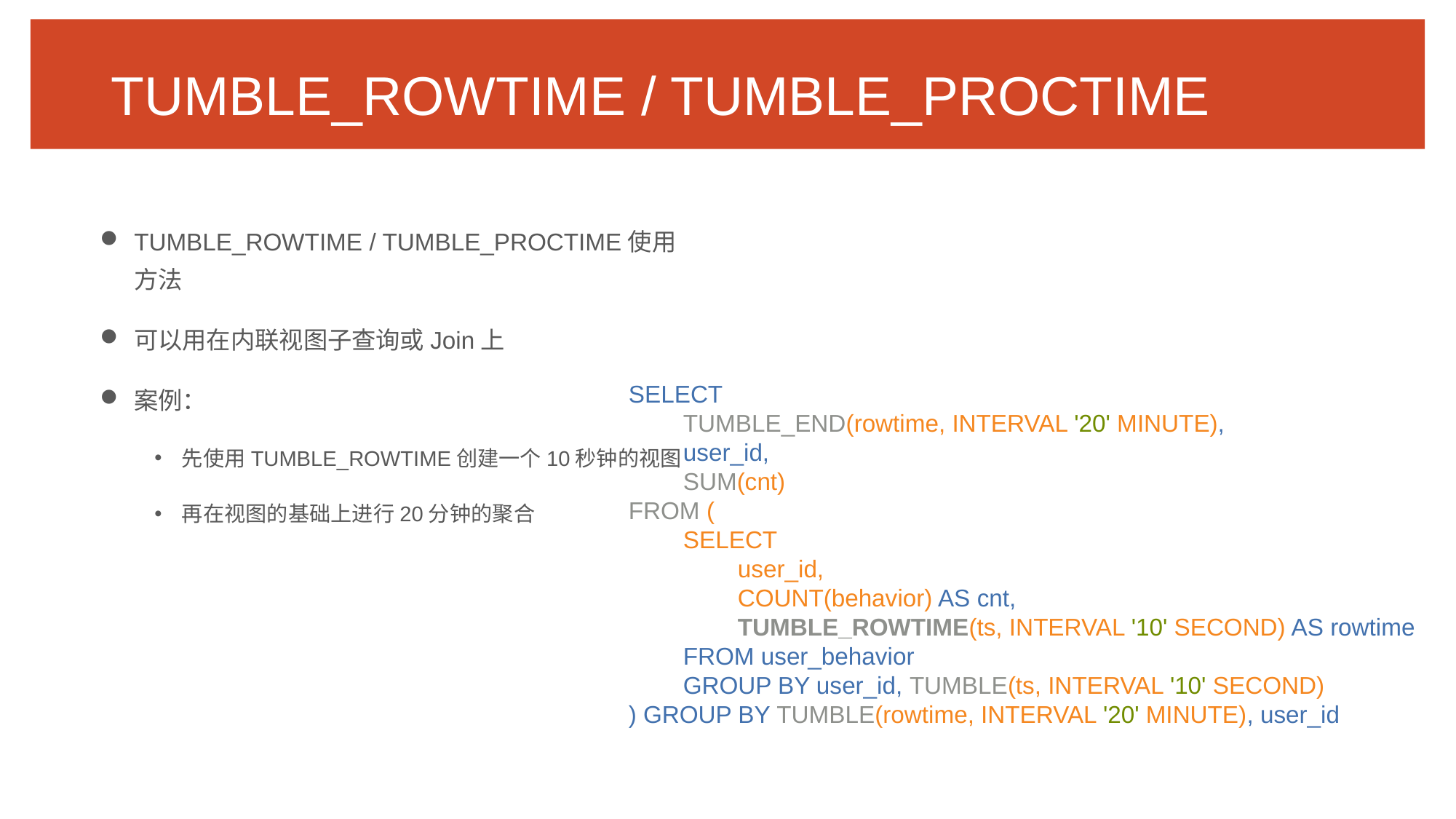

# TUMBLE_ROWTIME / TUMBLE_PROCTIME
TUMBLE_ROWTIME / TUMBLE_PROCTIME使用方法
可以用在内联视图子查询或Join上
案例：
先使用TUMBLE_ROWTIME创建一个10秒钟的视图
再在视图的基础上进行20分钟的聚合

SELECT
TUMBLE_END(rowtime, INTERVAL '20' MINUTE),
user_id,
SUM(cnt)
FROM (
SELECT
user_id,
COUNT(behavior) AS cnt,
TUMBLE_ROWTIME(ts, INTERVAL '10' SECOND) AS rowtime
FROM user_behavior
GROUP BY user_id, TUMBLE(ts, INTERVAL '10' SECOND)
) GROUP BY TUMBLE(rowtime, INTERVAL '20' MINUTE), user_id